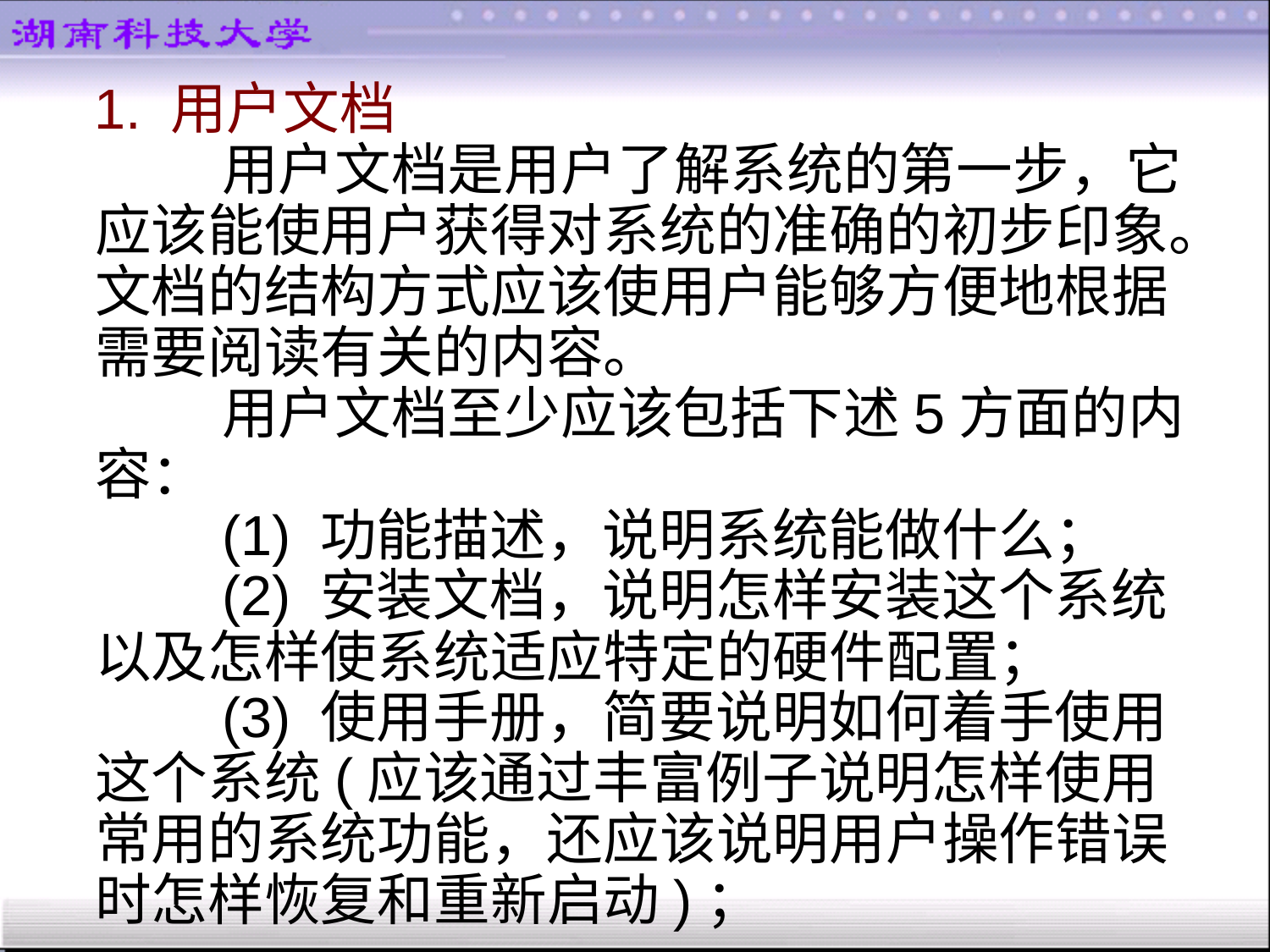

1. 用户文档
		用户文档是用户了解系统的第一步，它应该能使用户获得对系统的准确的初步印象。文档的结构方式应该使用户能够方便地根据需要阅读有关的内容。
		用户文档至少应该包括下述5方面的内容：
		(1) 功能描述，说明系统能做什么；
		(2) 安装文档，说明怎样安装这个系统以及怎样使系统适应特定的硬件配置；
		(3) 使用手册，简要说明如何着手使用这个系统(应该通过丰富例子说明怎样使用常用的系统功能，还应该说明用户操作错误时怎样恢复和重新启动)；